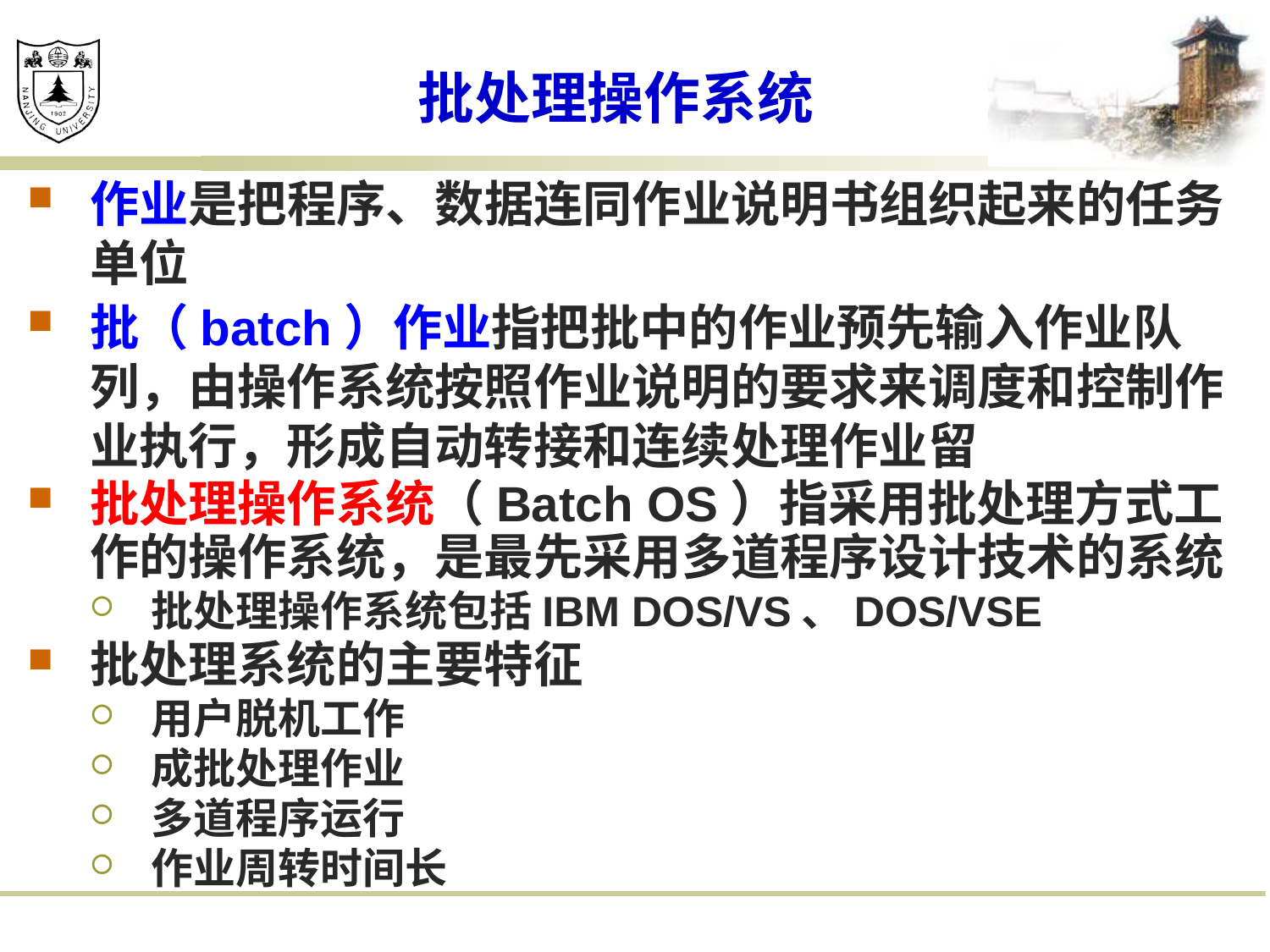

# 批处理操作系统
作业是把程序、数据连同作业说明书组织起来的任务单位
批（batch）作业指把批中的作业预先输入作业队列，由操作系统按照作业说明的要求来调度和控制作业执行，形成自动转接和连续处理作业留
批处理操作系统（Batch OS）指采用批处理方式工作的操作系统，是最先采用多道程序设计技术的系统
批处理操作系统包括IBM DOS/VS、DOS/VSE
批处理系统的主要特征
用户脱机工作
成批处理作业
多道程序运行
作业周转时间长

68